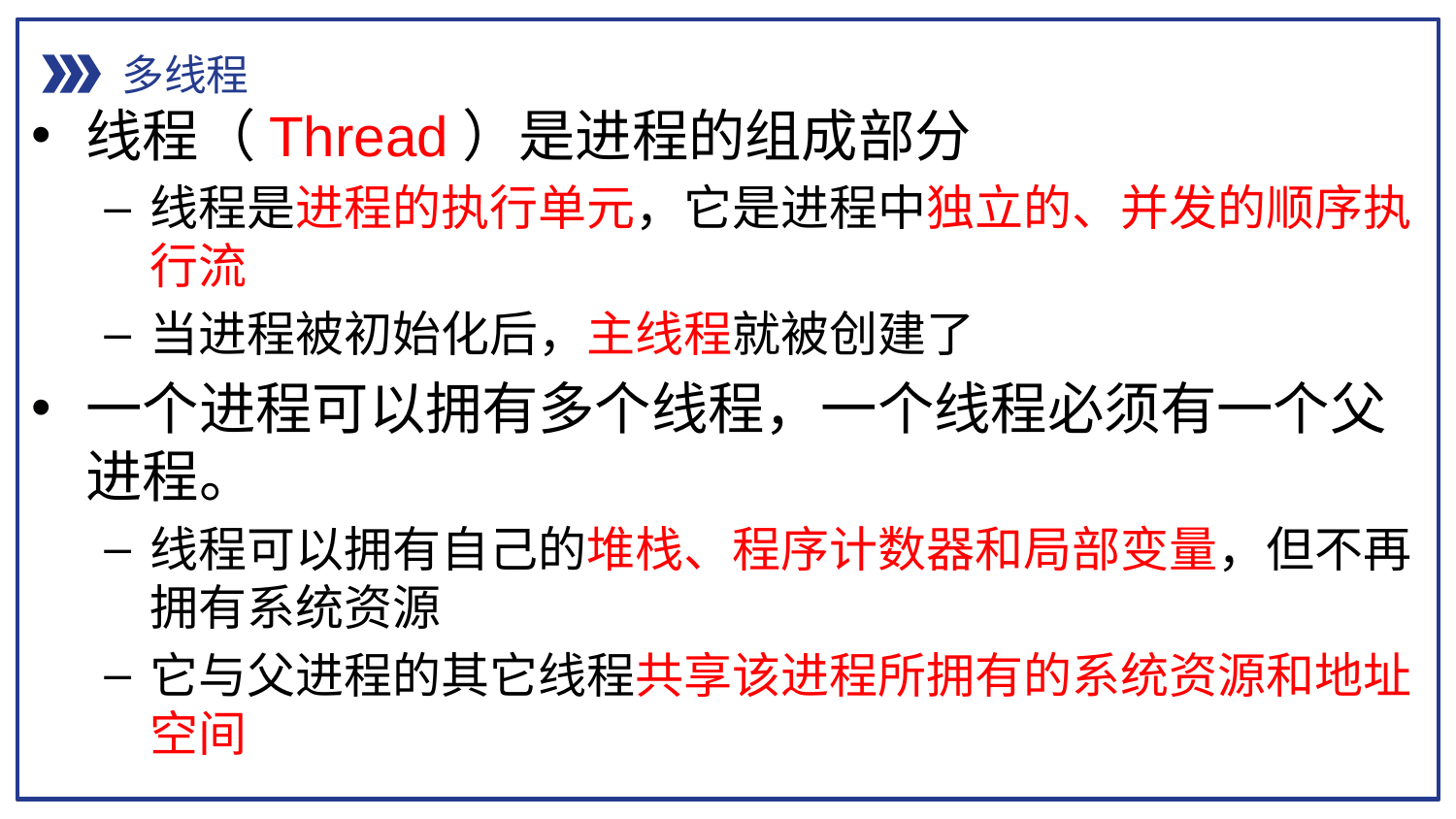

多线程

线程（Thread）是进程的组成部分
线程是进程的执行单元，它是进程中独立的、并发的顺序执行流
当进程被初始化后，主线程就被创建了
一个进程可以拥有多个线程，一个线程必须有一个父进程。
线程可以拥有自己的堆栈、程序计数器和局部变量，但不再拥有系统资源
它与父进程的其它线程共享该进程所拥有的系统资源和地址空间